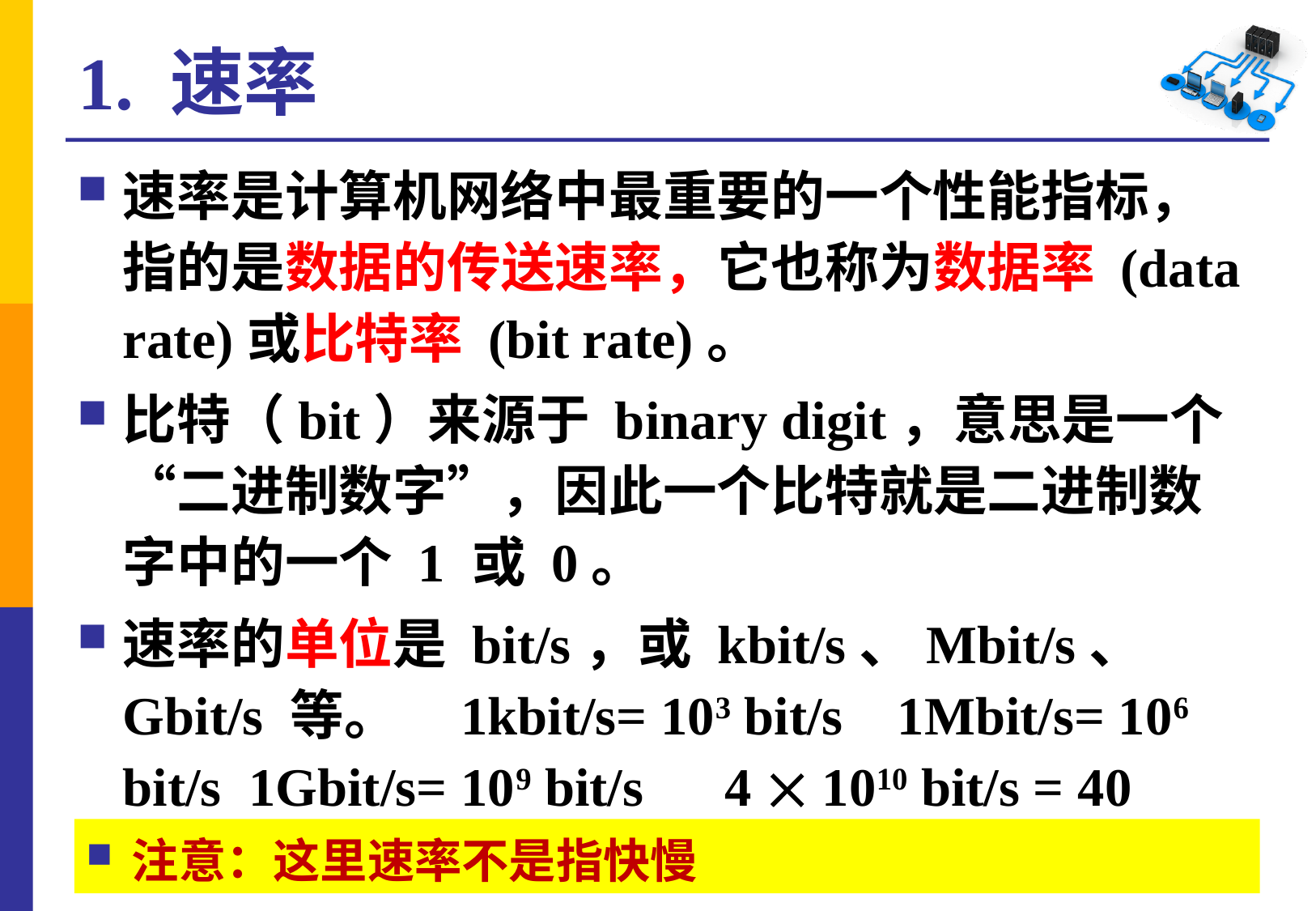

# 1. 速率
速率是计算机网络中最重要的一个性能指标，指的是数据的传送速率，它也称为数据率 (data rate)或比特率 (bit rate)。
比特（bit）来源于 binary digit，意思是一个“二进制数字”，因此一个比特就是二进制数字中的一个 1 或 0。
速率的单位是 bit/s，或 kbit/s、Mbit/s、 Gbit/s 等。    1kbit/s= 103 bit/s    1Mbit/s= 106 bit/s  1Gbit/s= 109 bit/s      4 × 1010 bit/s = 40 Gbit/s
注意：这里速率不是指快慢